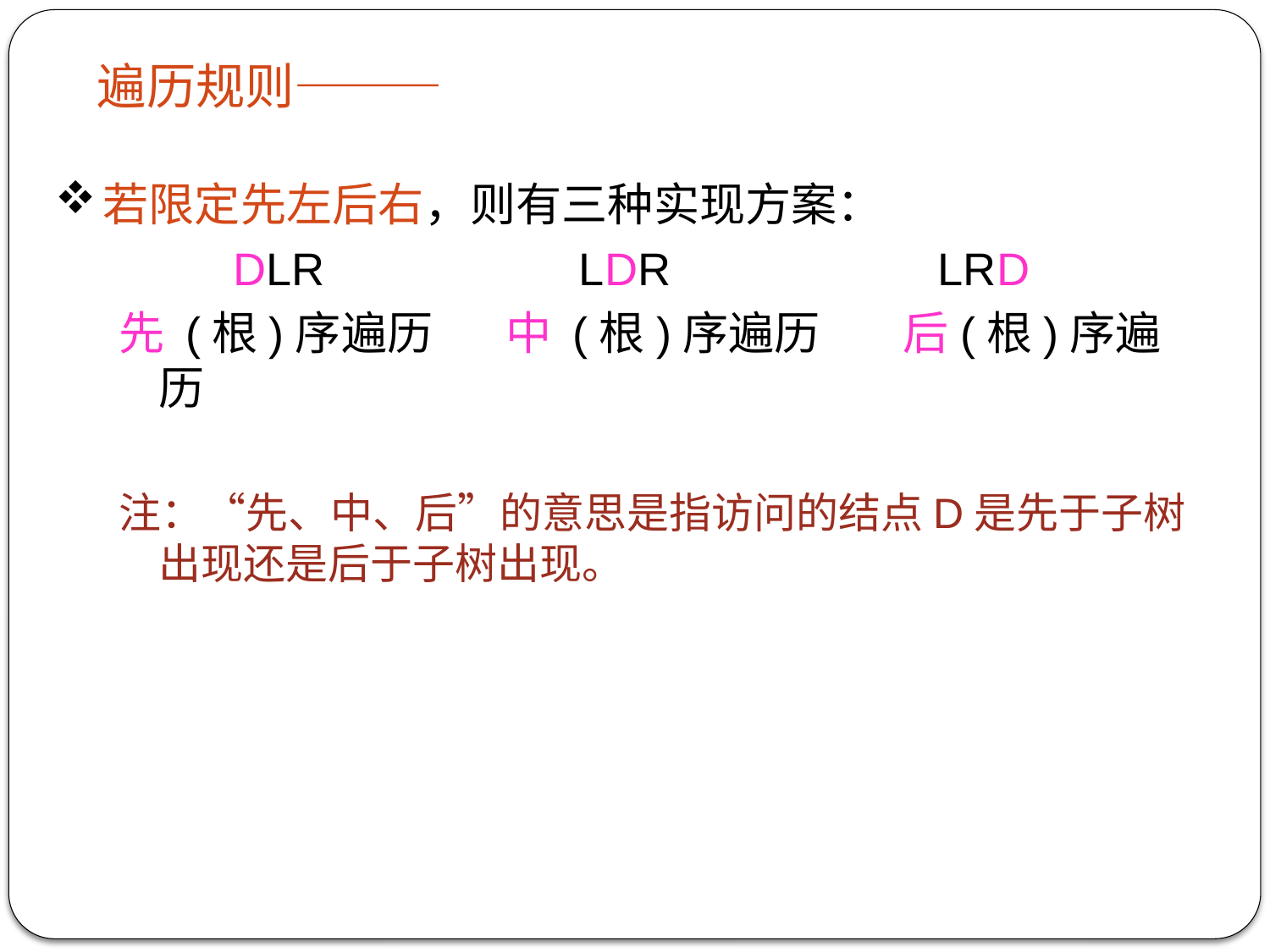

遍历规则———
若限定先左后右，则有三种实现方案：
         DLR                    LDR                     LRD
先 (根)序遍历       中 (根)序遍历        后(根)序遍历

注：“先、中、后”的意思是指访问的结点D是先于子树出现还是后于子树出现。